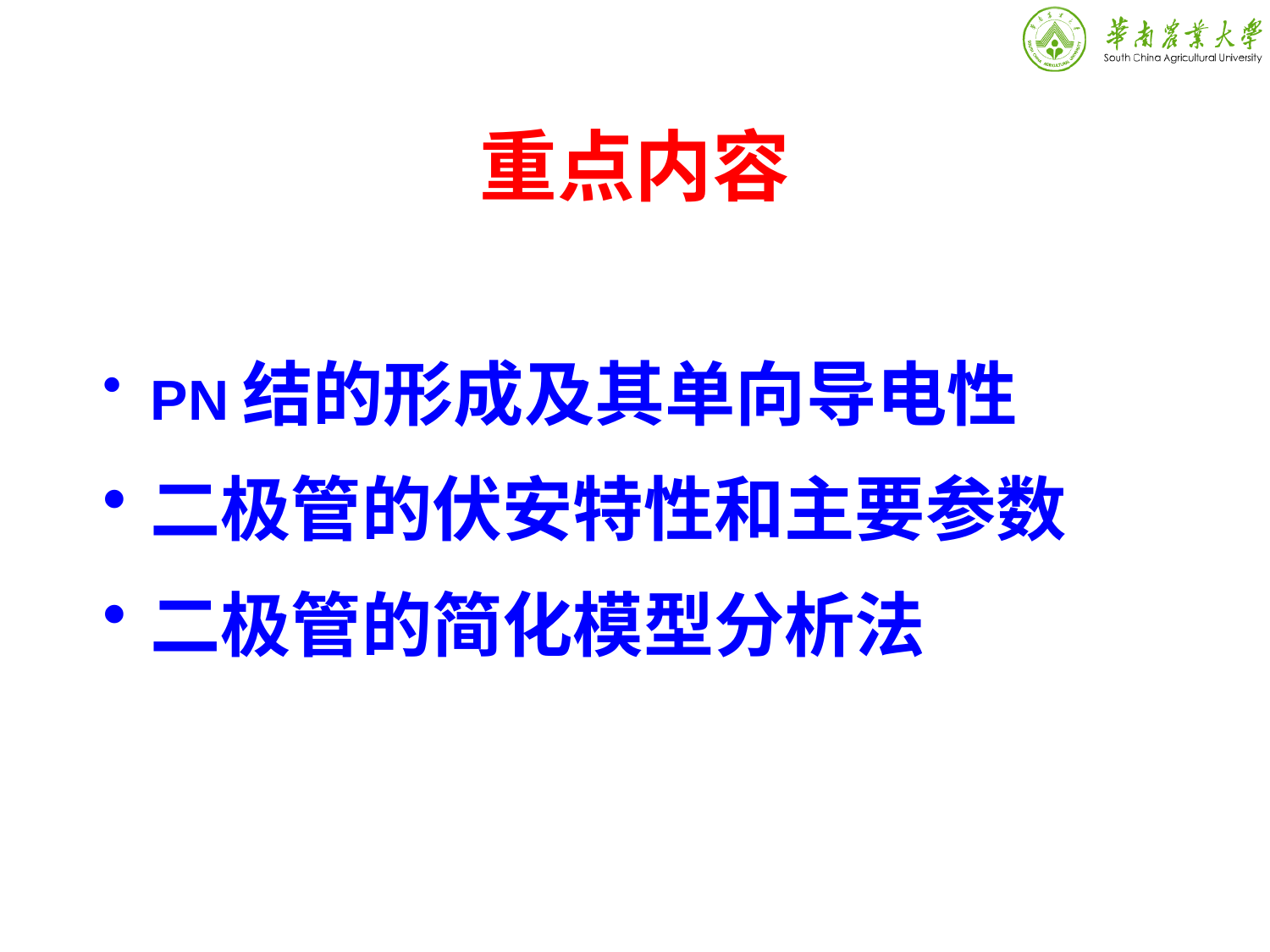

# 重点内容

PN结的形成及其单向导电性
二极管的伏安特性和主要参数
二极管的简化模型分析法